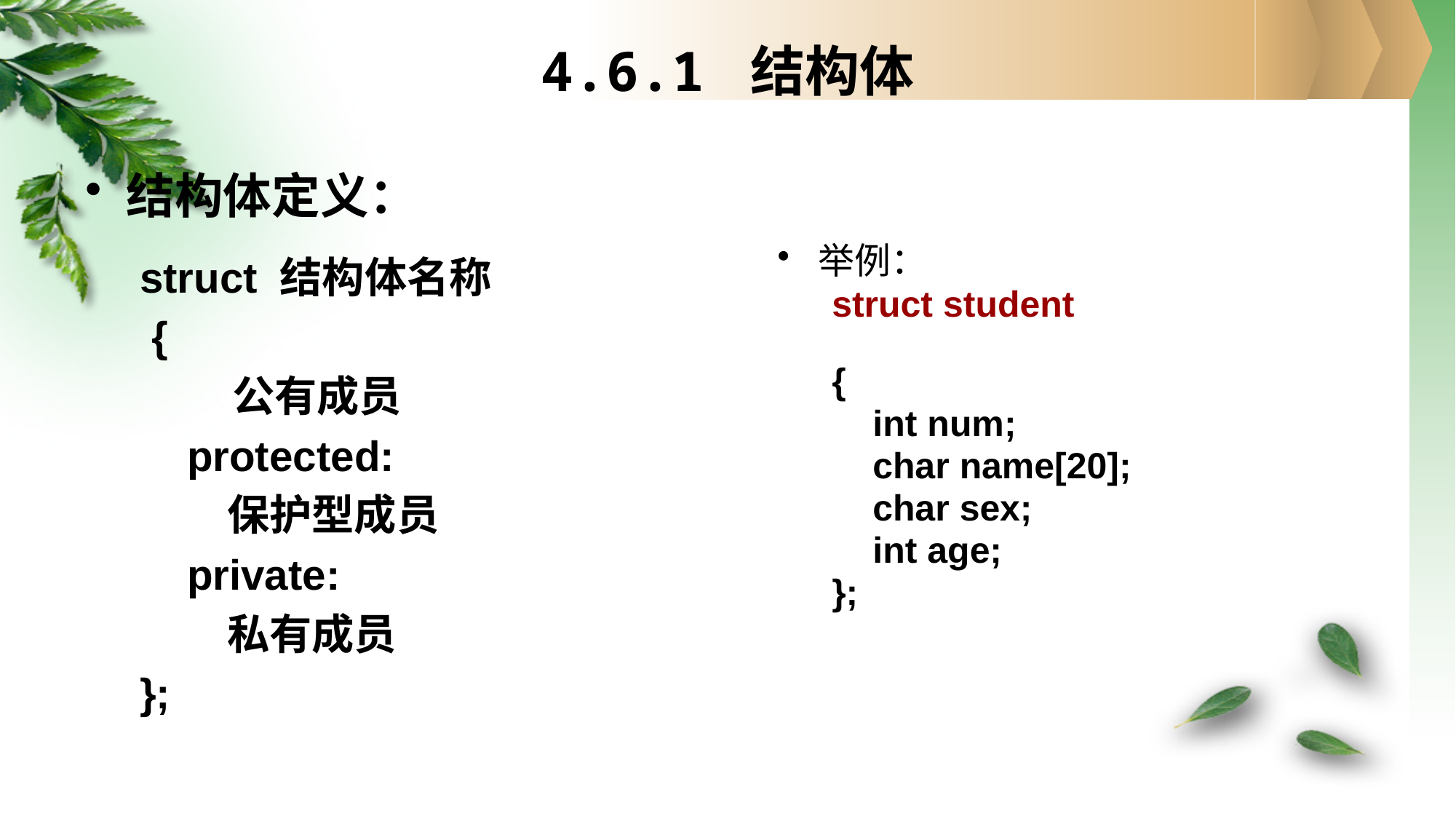

# 4.6.1 结构体
结构体定义：
struct 结构体名称
 {
	     公有成员
    protected:
        保护型成员
    private:
        私有成员
};
举例：
struct student
{
    int num;
    char name[20];
    char sex;
    int age;
};